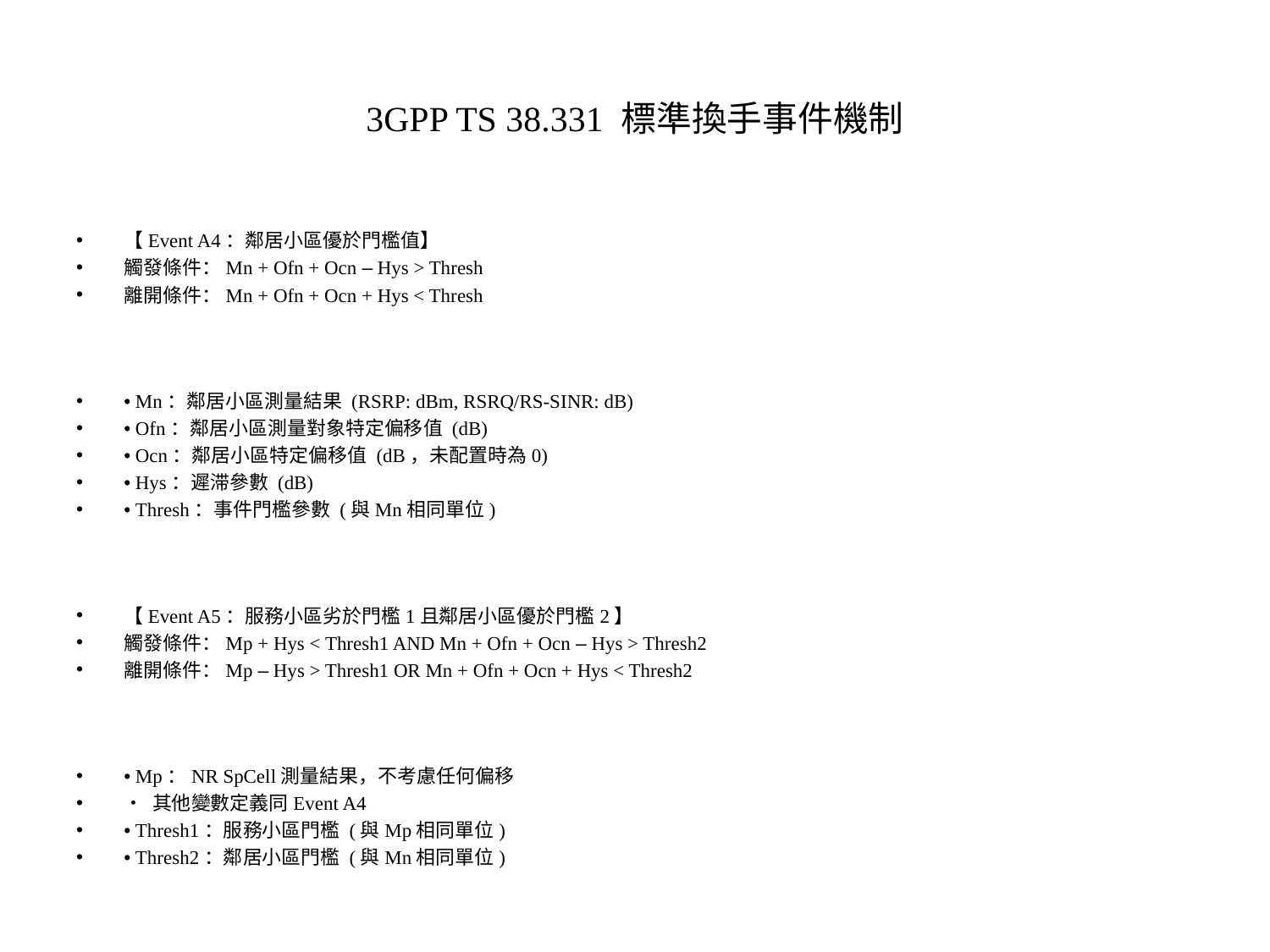

# 3GPP TS 38.331 標準換手事件機制
【Event A4：鄰居小區優於門檻值】
觸發條件：Mn + Ofn + Ocn – Hys > Thresh
離開條件：Mn + Ofn + Ocn + Hys < Thresh

• Mn：鄰居小區測量結果 (RSRP: dBm, RSRQ/RS-SINR: dB)
• Ofn：鄰居小區測量對象特定偏移值 (dB)
• Ocn：鄰居小區特定偏移值 (dB，未配置時為0)
• Hys：遲滞參數 (dB)
• Thresh：事件門檻參數 (與Mn相同單位)

【Event A5：服務小區劣於門檻1且鄰居小區優於門檻2】
觸發條件：Mp + Hys < Thresh1 AND Mn + Ofn + Ocn – Hys > Thresh2
離開條件：Mp – Hys > Thresh1 OR Mn + Ofn + Ocn + Hys < Thresh2

• Mp：NR SpCell測量結果，不考慮任何偏移
• 其他變數定義同Event A4
• Thresh1：服務小區門檻 (與Mp相同單位)
• Thresh2：鄰居小區門檻 (與Mn相同單位)

【Event D2：UE與服務小區移動參考位置距離超過門檻1且與移動參考位置距離低於門檻2】
觸發條件：Ml1 – Hys > Thresh1 AND Ml2 + Hys < Thresh2
離開條件：Ml1 + Hys < Thresh1 OR Ml2 – Hys > Thresh2

• Ml1：UE與服務小區移動參考位置的距離 (米)
• Ml2：UE與目標移動參考位置的距離 (米)
• 移動參考位置基於衛星星曆和epoch時間確定
• 所有距離參數以米為單位